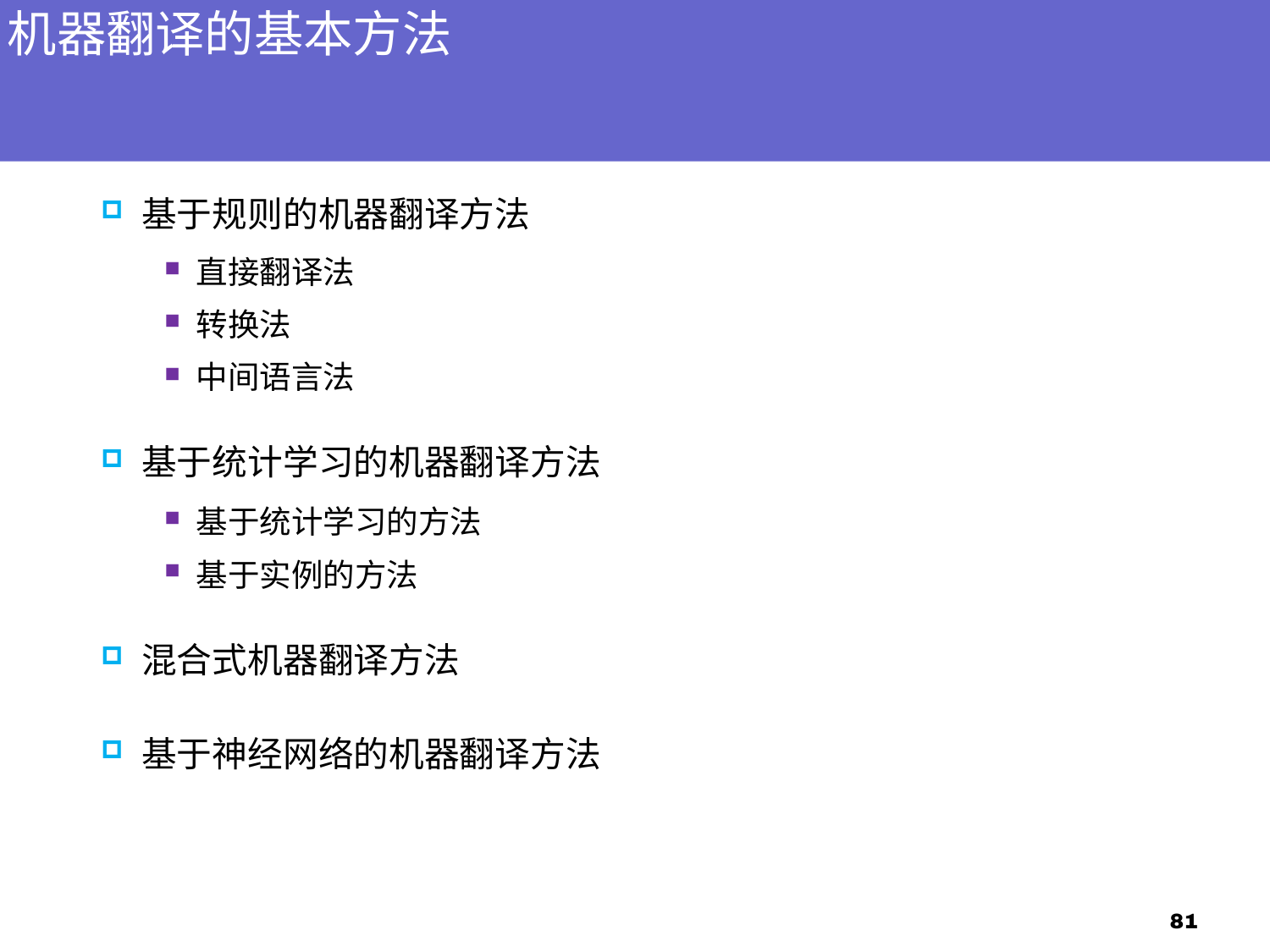

# 机器翻译的基本方法
机器翻译的基本方法
基于规则的机器翻译方法
直接翻译法
转换法
中间语言法

基于统计学习的机器翻译方法
基于统计学习的方法
基于实例的方法

混合式机器翻译方法

基于神经网络的机器翻译方法
81